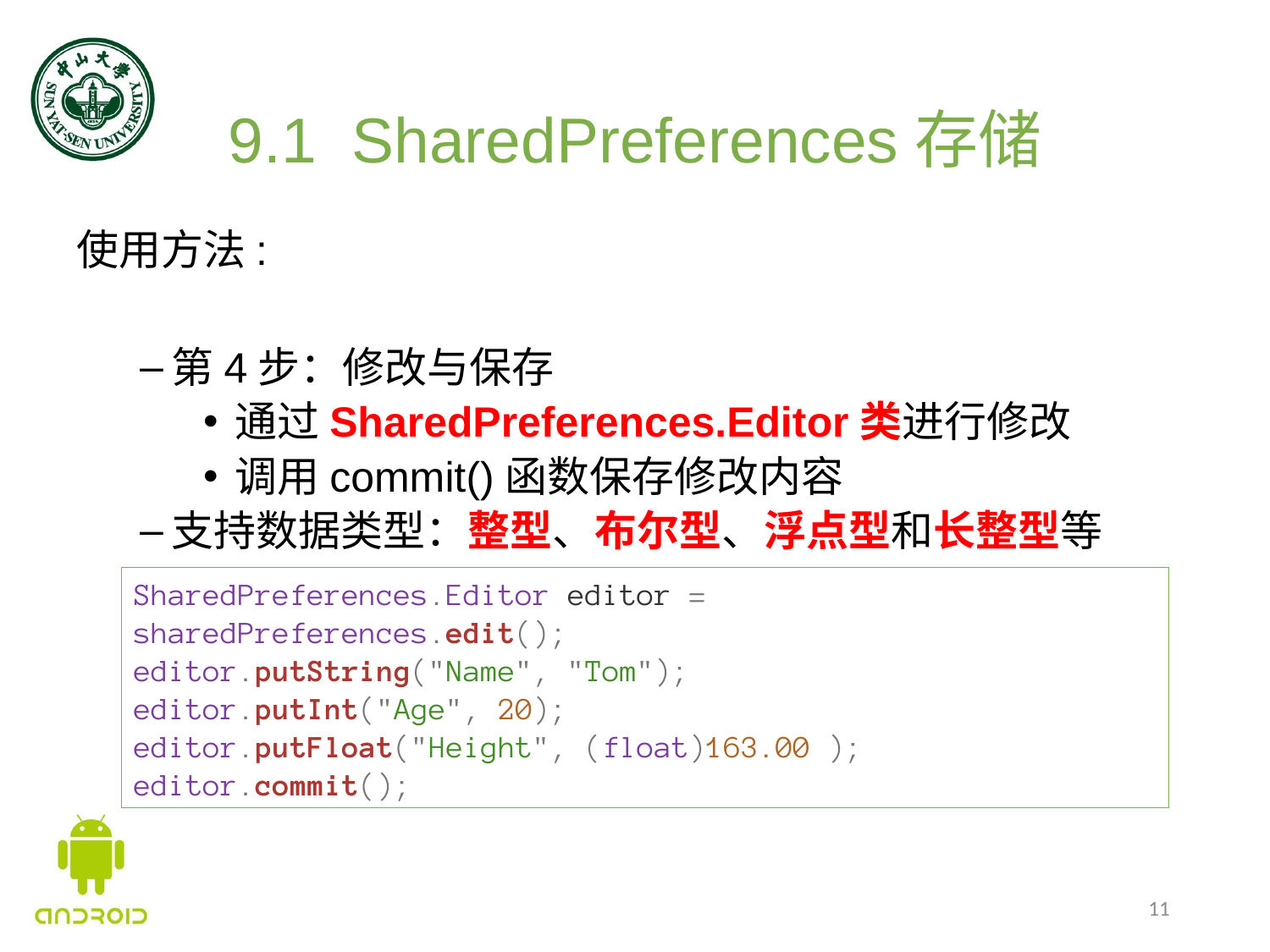

# 9.1  SharedPreferences存储
使用方法:

第4步：修改与保存
通过SharedPreferences.Editor类进行修改
调用commit()函数保存修改内容
支持数据类型：整型、布尔型、浮点型和长整型等

SharedPreferences.Editor editor = sharedPreferences.edit();
editor.putString("Name", "Tom");
editor.putInt("Age", 20);
editor.putFloat("Height", (float)163.00 );
editor.commit();
11